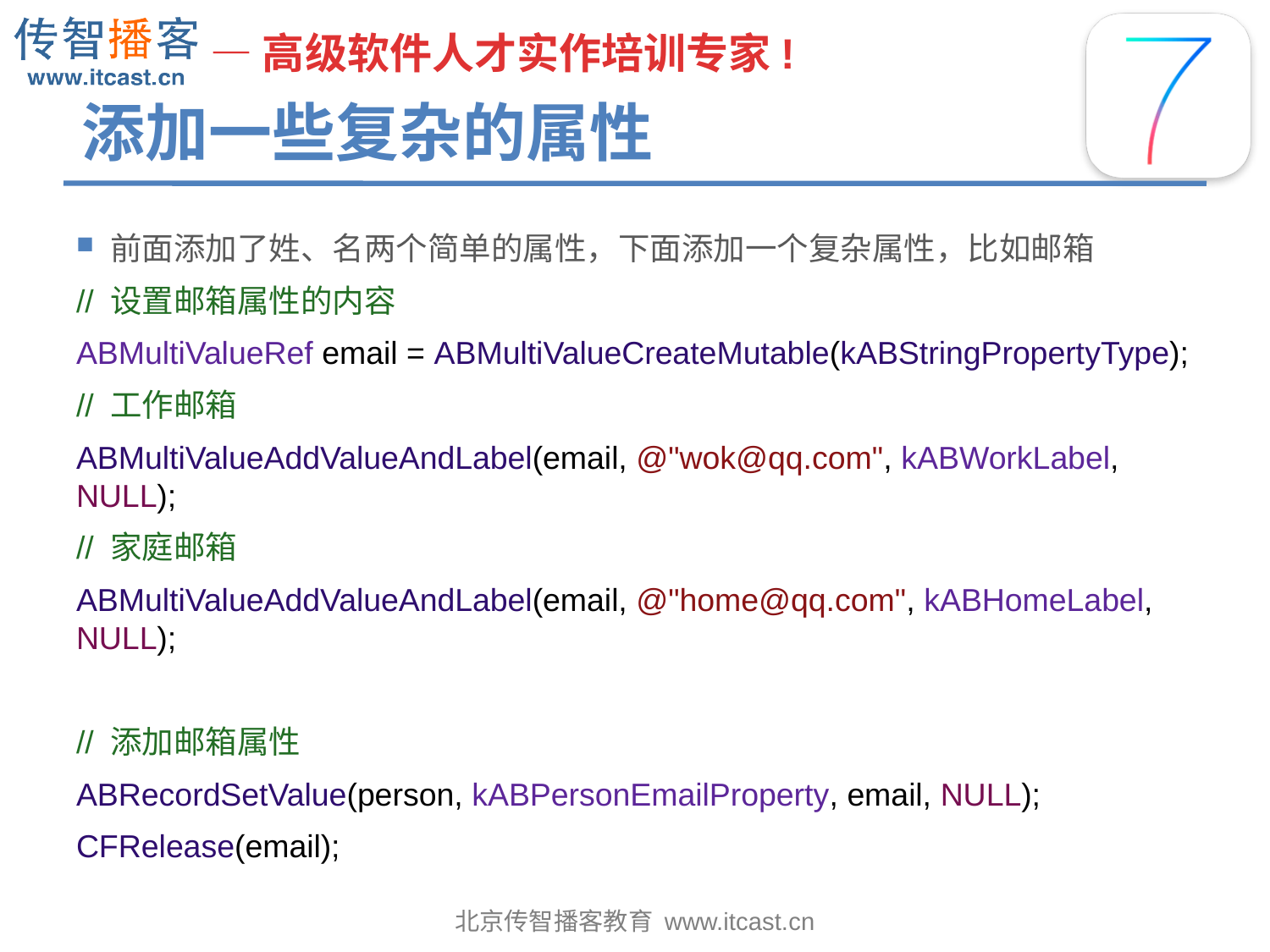

# 添加一些复杂的属性
前面添加了姓、名两个简单的属性，下面添加一个复杂属性，比如邮箱
// 设置邮箱属性的内容
ABMultiValueRef email = ABMultiValueCreateMutable(kABStringPropertyType);
// 工作邮箱
ABMultiValueAddValueAndLabel(email, @"wok@qq.com", kABWorkLabel, NULL);
// 家庭邮箱
ABMultiValueAddValueAndLabel(email, @"home@qq.com", kABHomeLabel, NULL);

// 添加邮箱属性
ABRecordSetValue(person, kABPersonEmailProperty, email, NULL);
CFRelease(email);